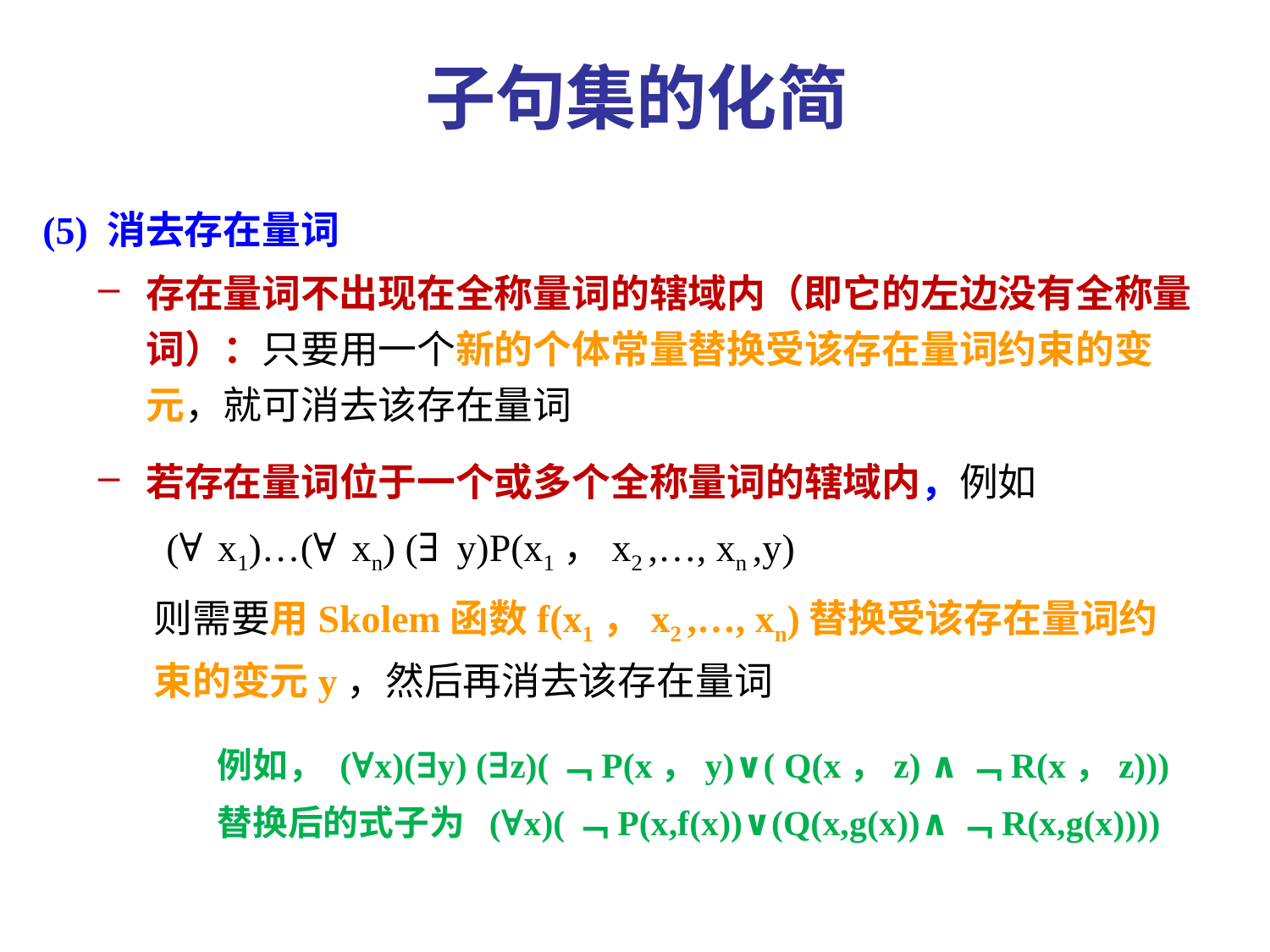

# 子句集的化简
(5) 消去存在量词
存在量词不出现在全称量词的辖域内（即它的左边没有全称量词）：只要用一个新的个体常量替换受该存在量词约束的变元，就可消去该存在量词
若存在量词位于一个或多个全称量词的辖域内，例如
       (∀x1)…(∀xn) (∃y)P(x1，x2 ,…, xn ,y)
则需要用Skolem函数f(x1，x2 ,…, xn)替换受该存在量词约束的变元y，然后再消去该存在量词
例如， (∀x)(∃y) (∃z)(﹁P(x，y)∨( Q(x，z) ∧﹁R(x，z)))
替换后的式子为  (∀x)(﹁P(x,f(x))∨(Q(x,g(x))∧﹁R(x,g(x))))